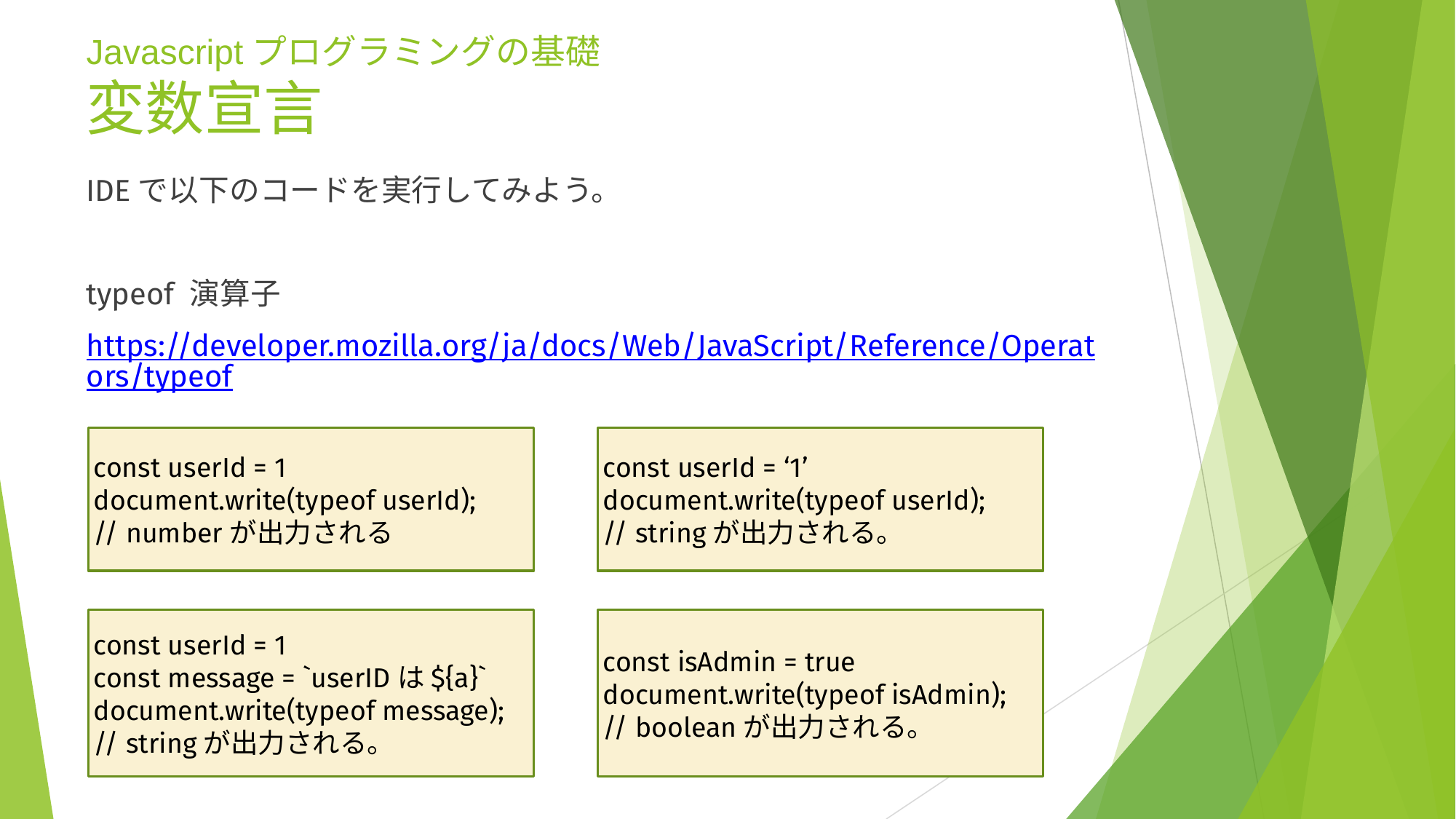

# Javascriptプログラミングの基礎 変数宣言
IDEで以下のコードを実行してみよう。

typeof 演算子
https://developer.mozilla.org/ja/docs/Web/JavaScript/Reference/Operators/typeof

const userId = 1 document.write(typeof userId);
// numberが出力される

const userId = ‘1’ document.write(typeof userId);
// stringが出力される。

const userId = 1
const message = `userIDは${a}`
document.write(typeof message);
// stringが出力される。

const isAdmin = true
document.write(typeof isAdmin);
// booleanが出力される。